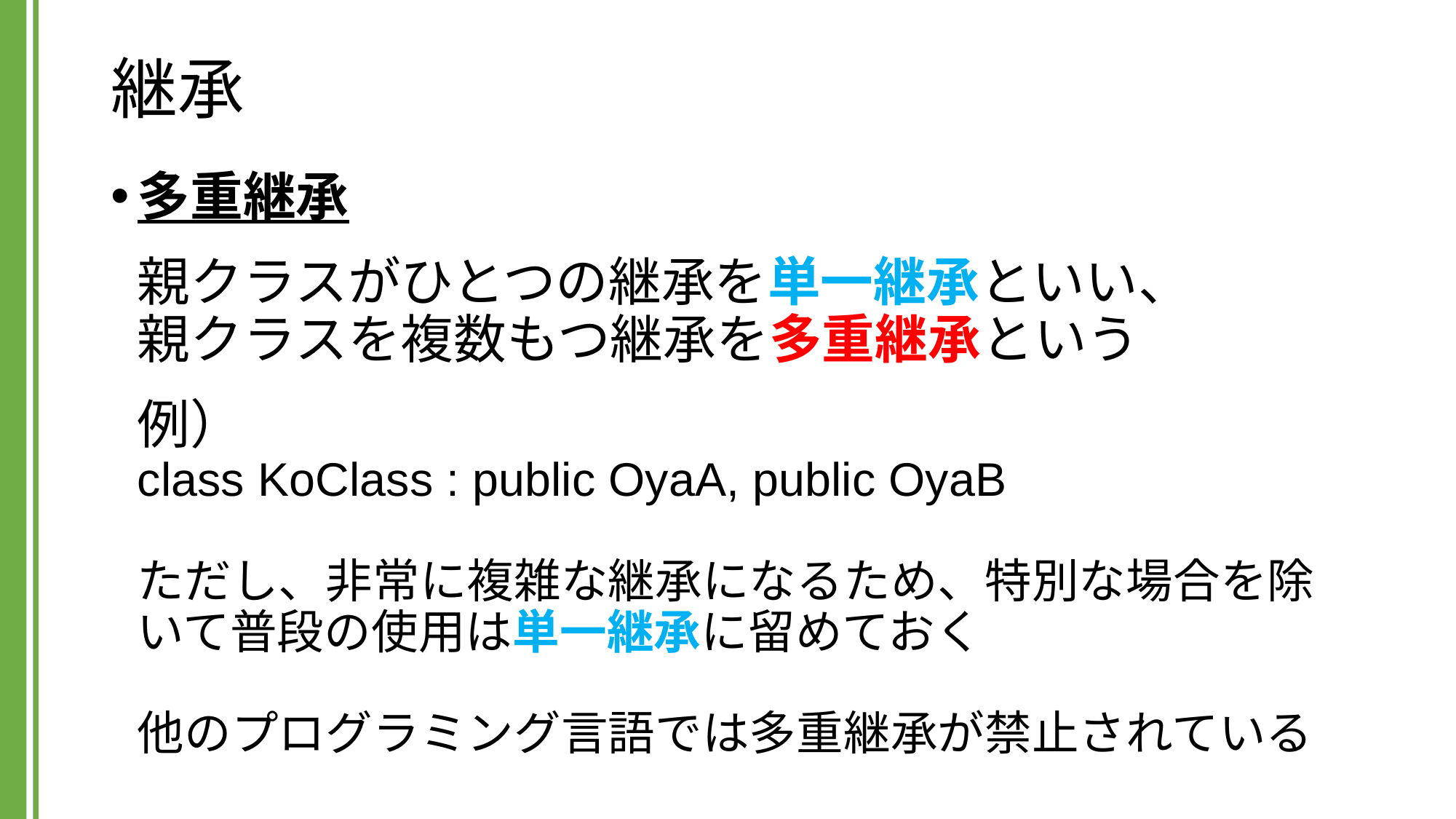

# 継承
多重継承
親クラスがひとつの継承を単一継承といい、
親クラスを複数もつ継承を多重継承という
例）
class KoClass : public OyaA, public OyaB
ただし、非常に複雑な継承になるため、特別な場合を除いて普段の使用は単一継承に留めておく
他のプログラミング言語では多重継承が禁止されている